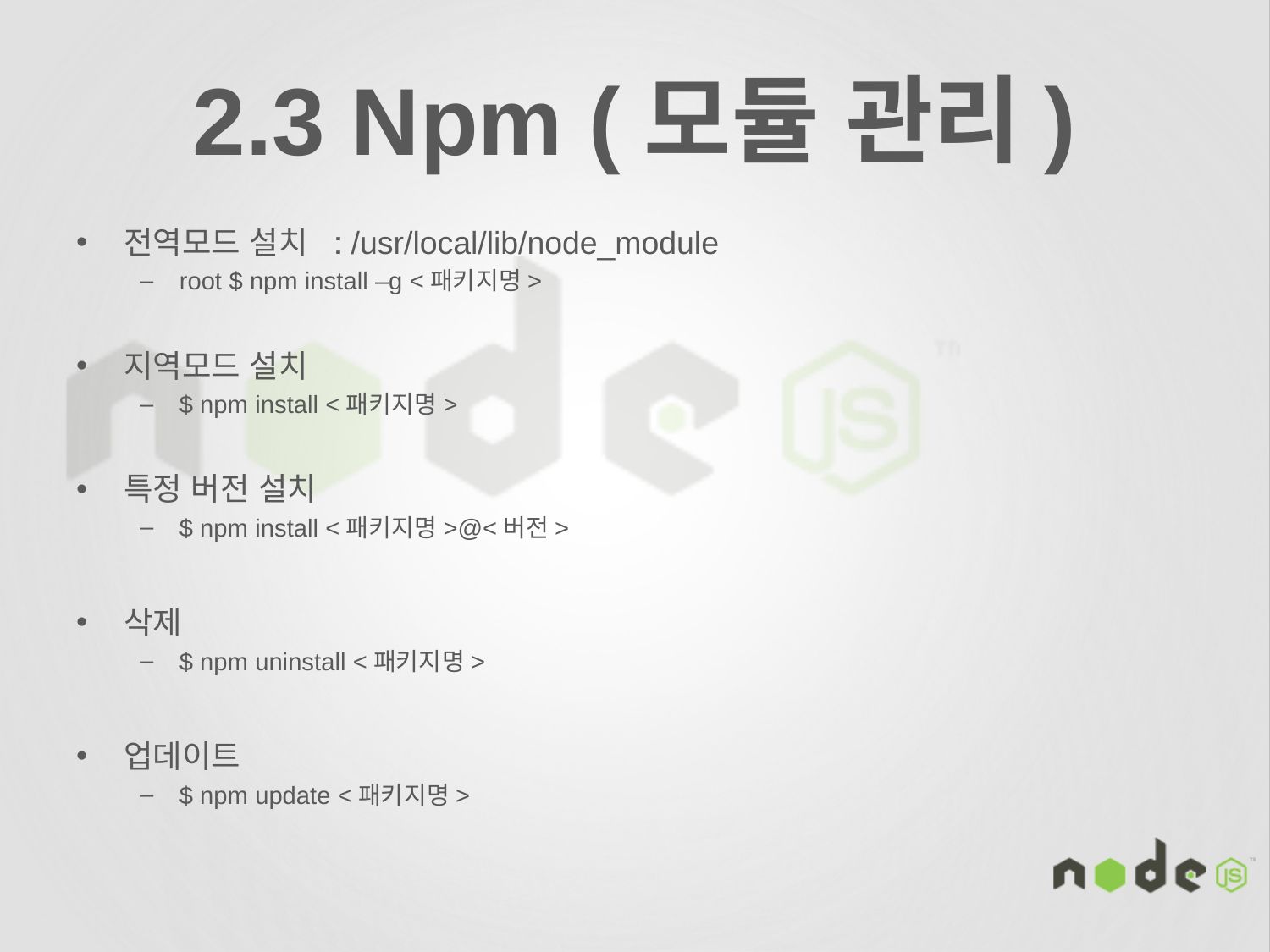

# 2.3 Npm (모듈 관리)
전역모드 설치  : /usr/local/lib/node_module
root $ npm install –g <패키지명>

지역모드 설치
$ npm install <패키지명>

특정 버전 설치
$ npm install <패키지명>@<버전>

삭제
$ npm uninstall <패키지명>

업데이트
$ npm update <패키지명>